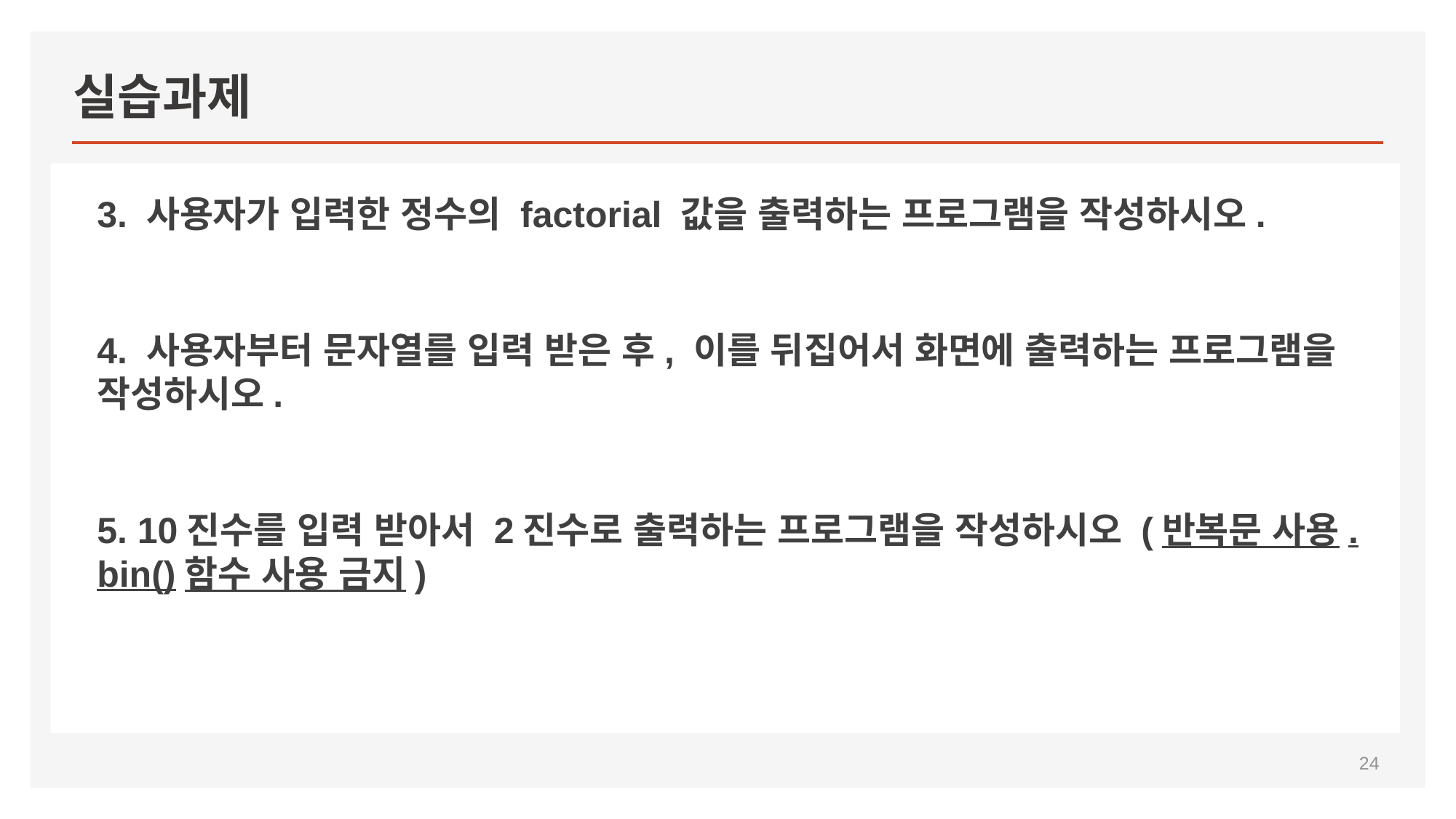

# 실습과제
3. 사용자가 입력한 정수의 factorial 값을 출력하는 프로그램을 작성하시오.

4. 사용자부터 문자열를 입력 받은 후, 이를 뒤집어서 화면에 출력하는 프로그램을 작성하시오.

5. 10진수를 입력 받아서 2진수로 출력하는 프로그램을 작성하시오 (반복문 사용. bin()함수 사용 금지)

24